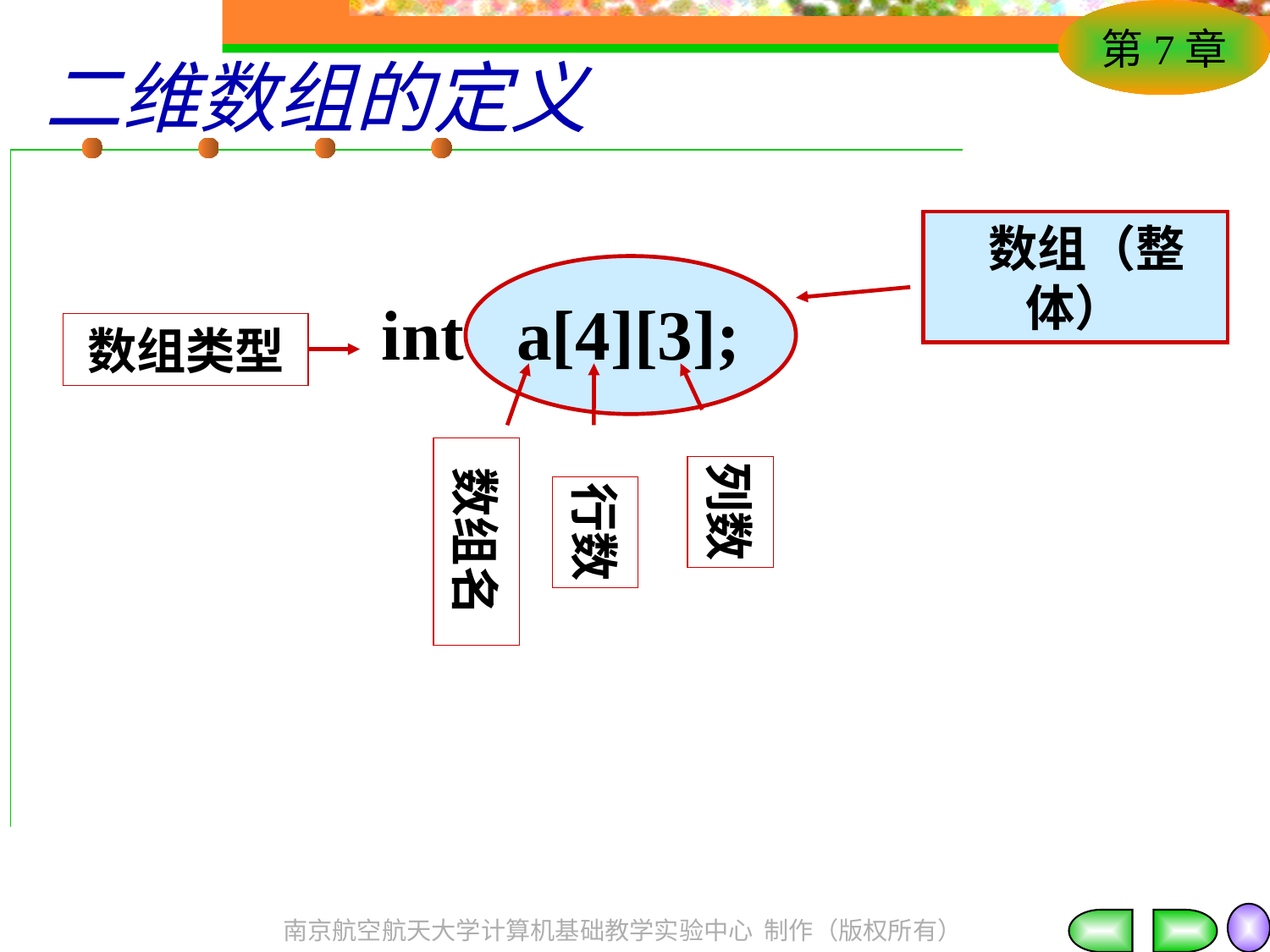

# 二维数组的定义
 数组（整体）

int   a[4][3];
数组类型

数组名
列数
行数